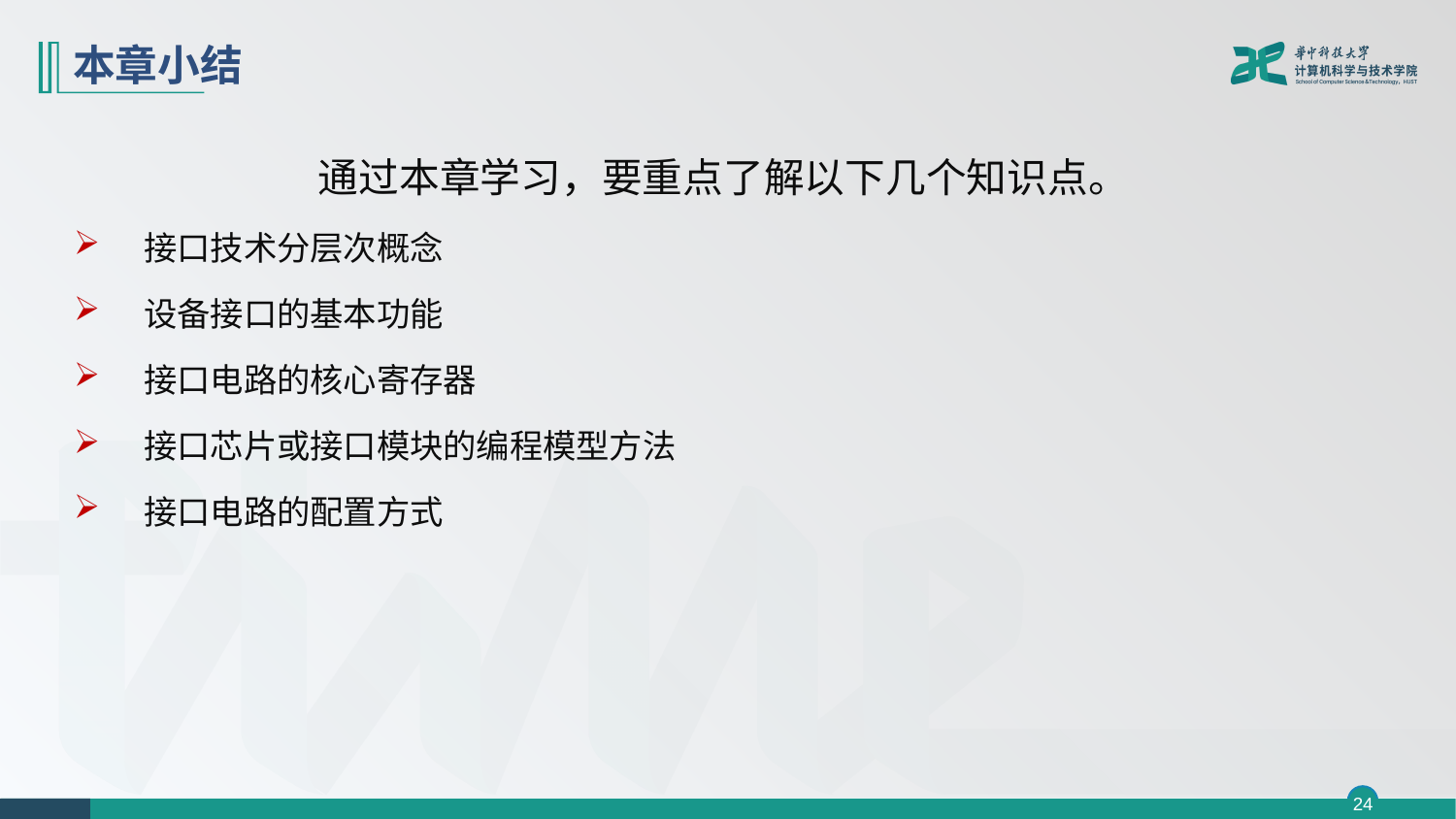

# 本章小结
通过本章学习，要重点了解以下几个知识点。
 接口技术分层次概念
 设备接口的基本功能
 接口电路的核心寄存器
 接口芯片或接口模块的编程模型方法
 接口电路的配置方式